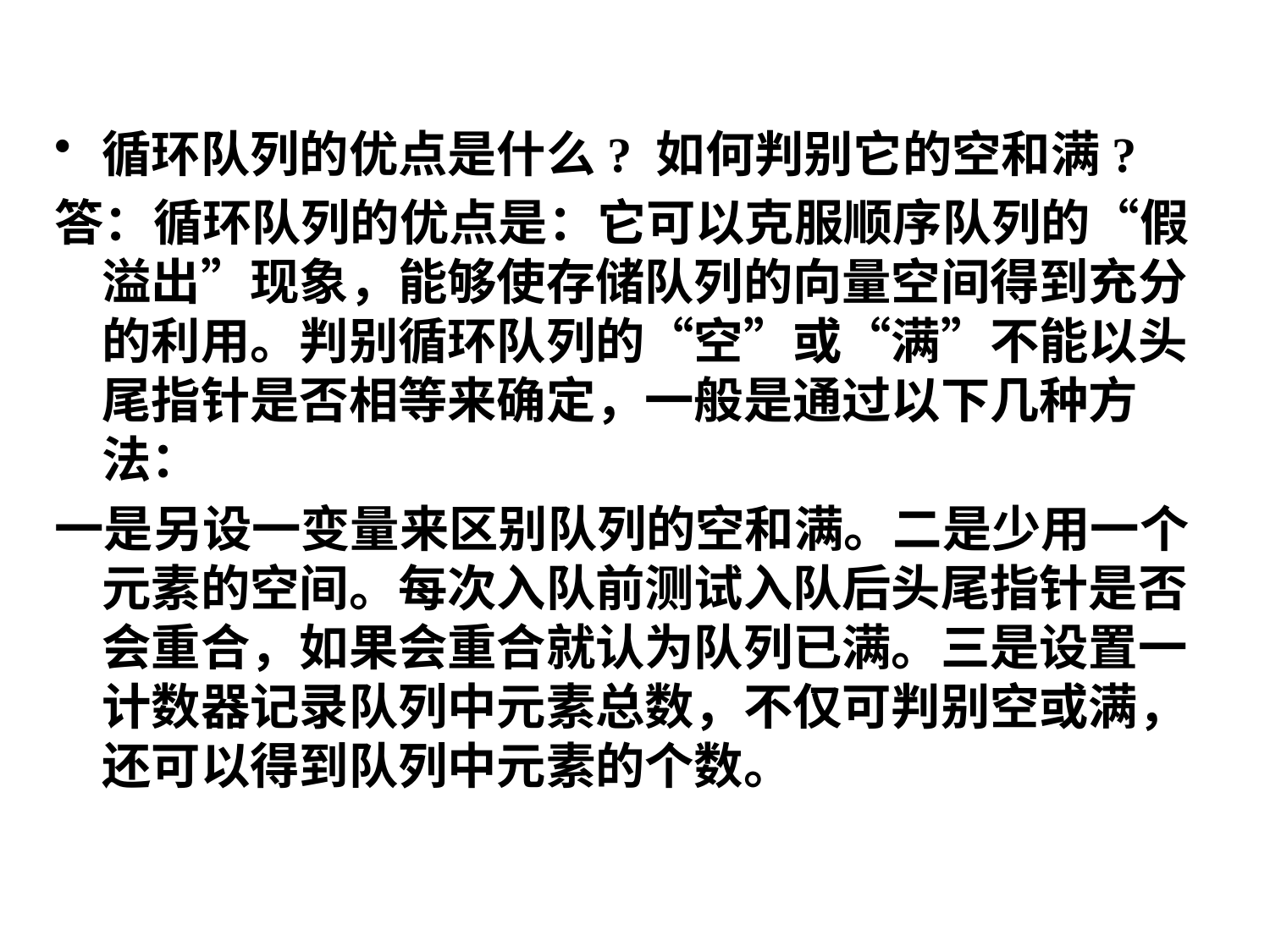

循环队列的优点是什么? 如何判别它的空和满?
答：循环队列的优点是：它可以克服顺序队列的“假溢出”现象，能够使存储队列的向量空间得到充分的利用。判别循环队列的“空”或“满”不能以头尾指针是否相等来确定，一般是通过以下几种方法：
一是另设一变量来区别队列的空和满。二是少用一个元素的空间。每次入队前测试入队后头尾指针是否会重合，如果会重合就认为队列已满。三是设置一计数器记录队列中元素总数，不仅可判别空或满，还可以得到队列中元素的个数。